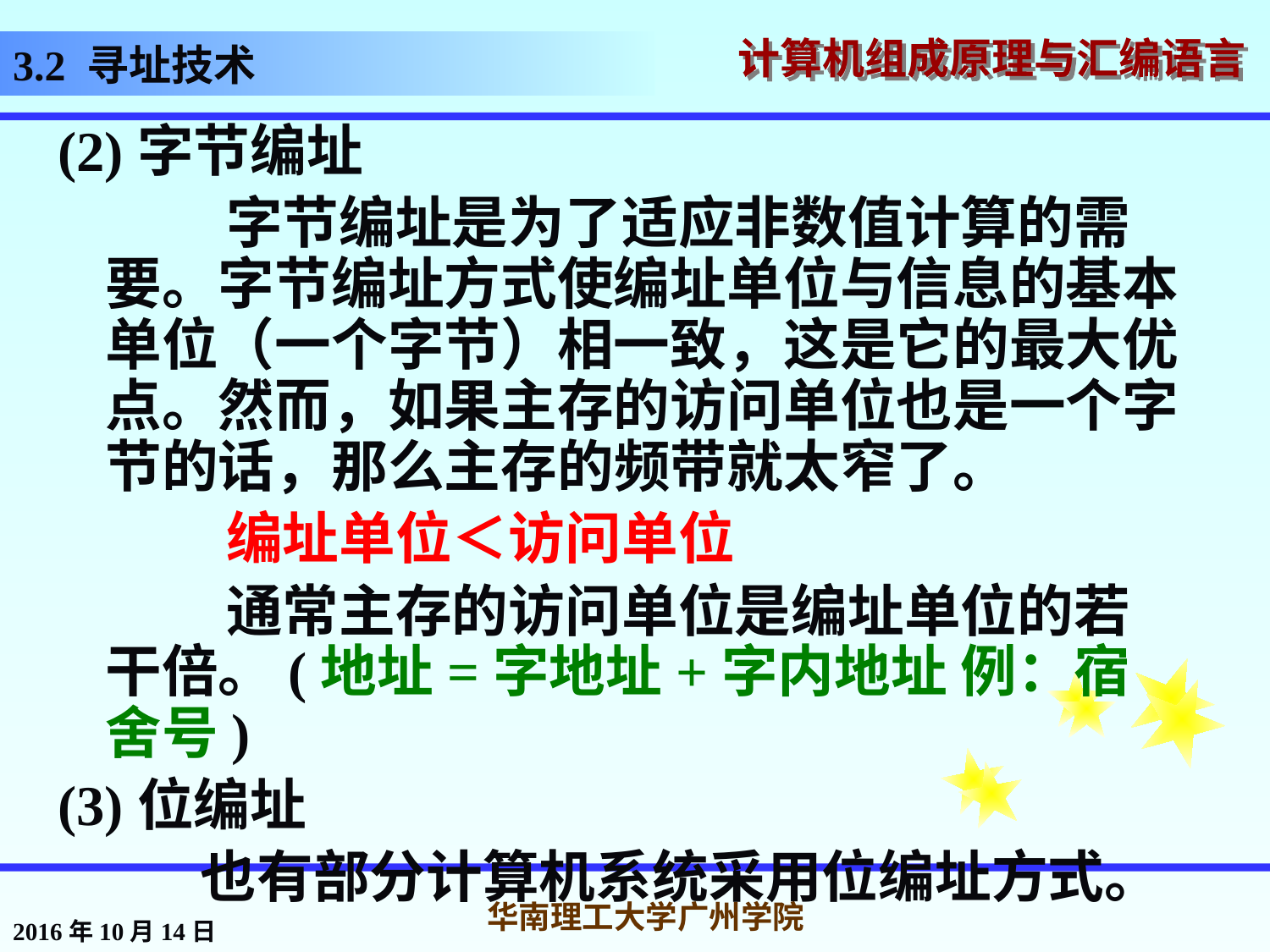

3.2 寻址技术
(2)字节编址
            字节编址是为了适应非数值计算的需要。字节编址方式使编址单位与信息的基本单位（一个字节）相一致，这是它的最大优点。然而，如果主存的访问单位也是一个字节的话，那么主存的频带就太窄了。
            编址单位＜访问单位
            通常主存的访问单位是编址单位的若干倍。(地址=字地址+字内地址 例：宿舍号)
(3)位编址
          也有部分计算机系统采用位编址方式。
2016年10月14日
华南理工大学广州学院